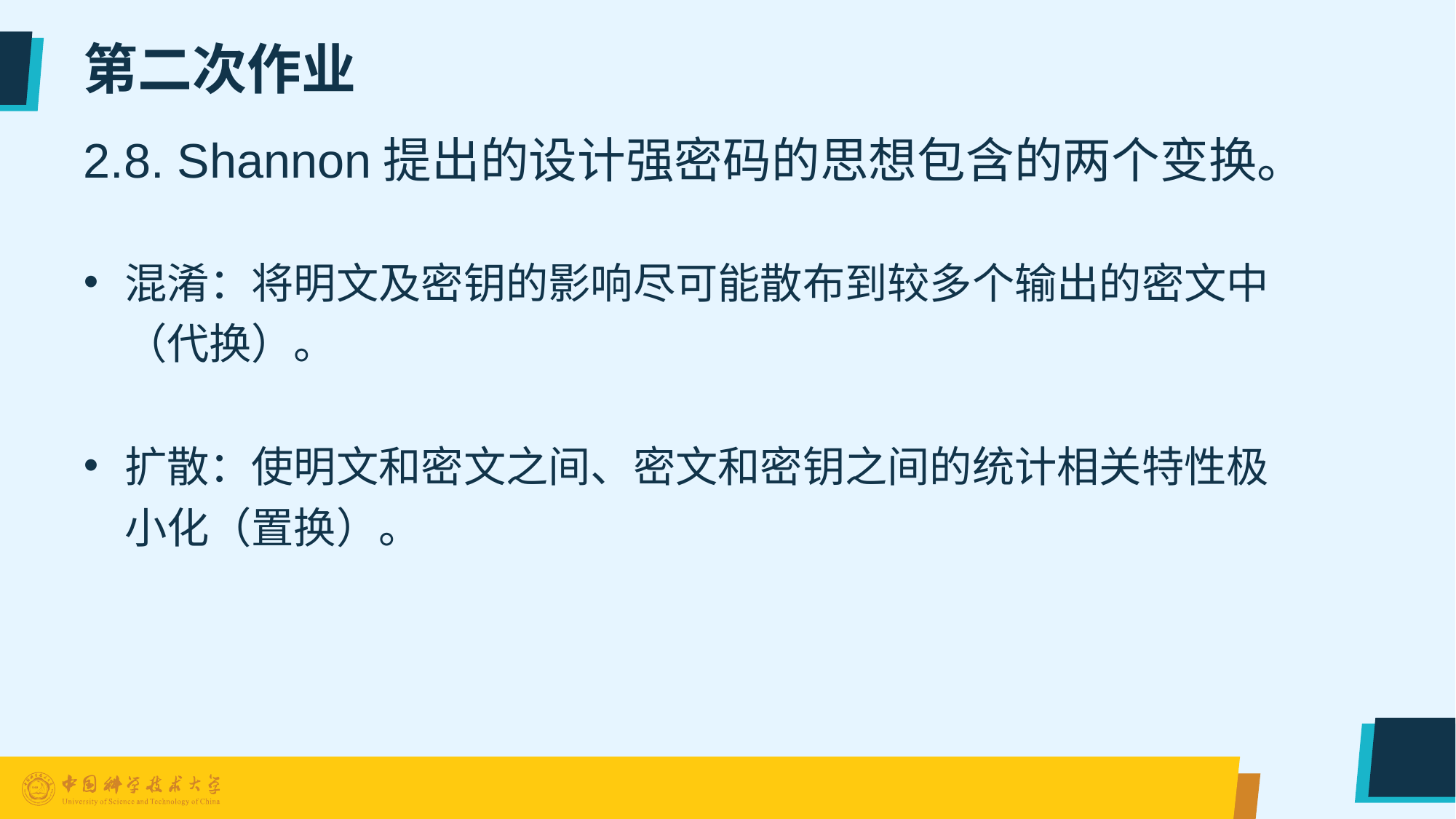

# 第二次作业
2.8. Shannon提出的设计强密码的思想包含的两个变换。

混淆：将明文及密钥的影响尽可能散布到较多个输出的密文中（代换）。

扩散：使明文和密文之间、密文和密钥之间的统计相关特性极小化（置换）。

13